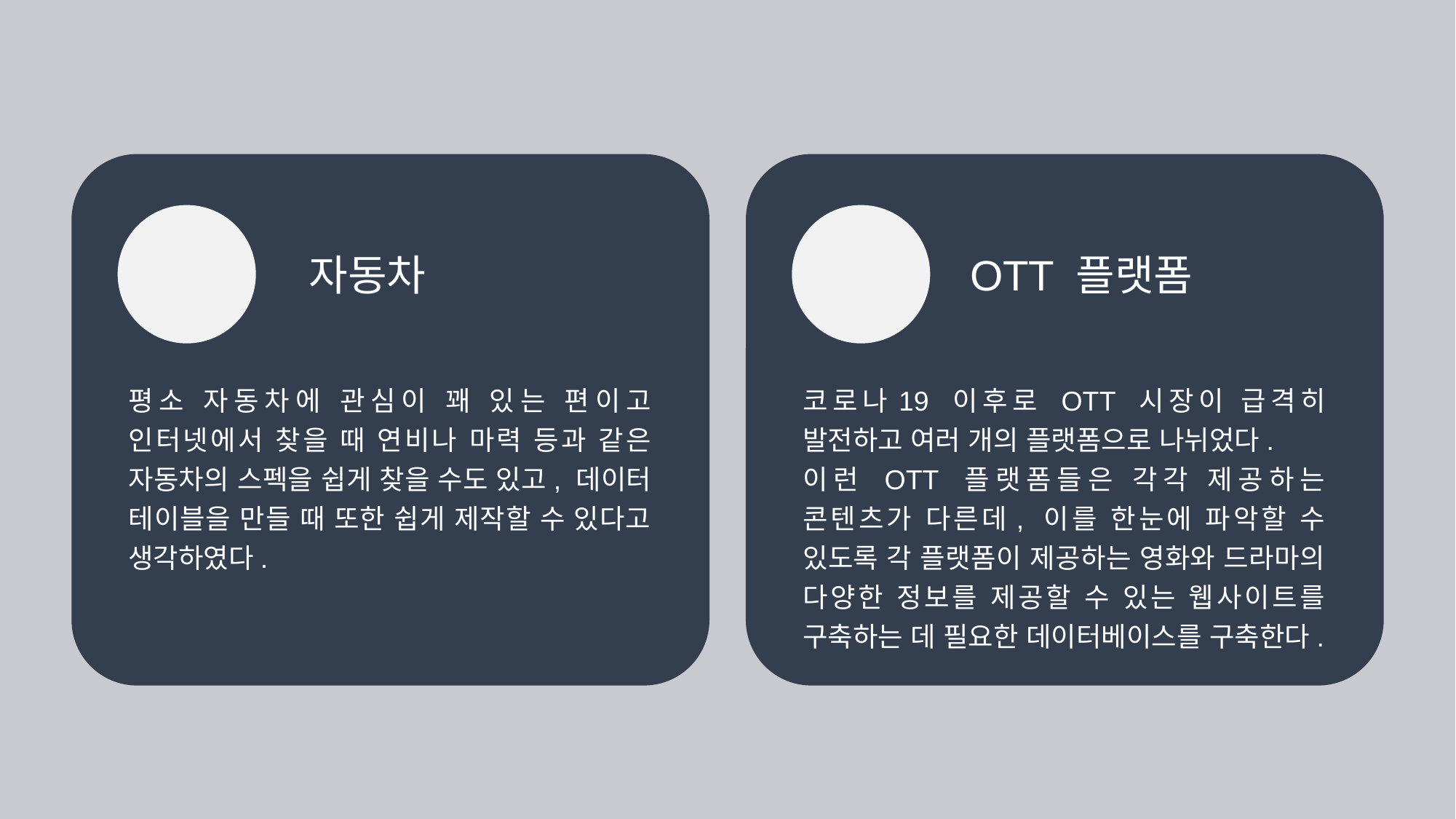

자동차
평소 자동차에 관심이 꽤 있는 편이고 인터넷에서 찾을 때 연비나 마력 등과 같은 자동차의 스펙을 쉽게 찾을 수도 있고, 데이터 테이블을 만들 때 또한 쉽게 제작할 수 있다고 생각하였다.

OTT 플랫폼
코로나19 이후로 OTT 시장이 급격히 발전하고 여러 개의 플랫폼으로 나뉘었다.
이런 OTT 플랫폼들은 각각 제공하는 콘텐츠가 다른데, 이를 한눈에 파악할 수 있도록 각 플랫폼이 제공하는 영화와 드라마의 다양한 정보를 제공할 수 있는 웹사이트를 구축하는 데 필요한 데이터베이스를 구축한다.